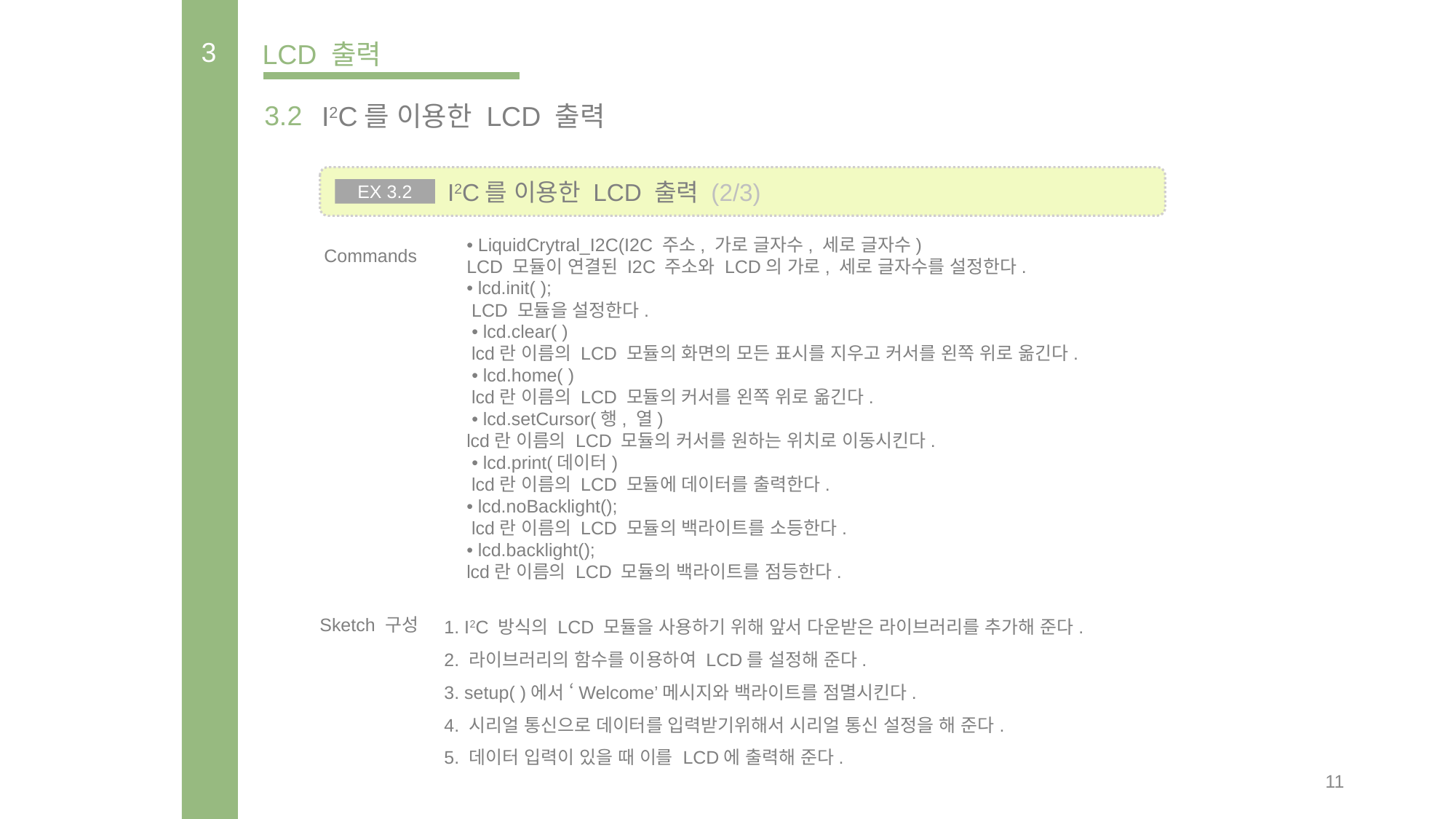

3
LCD 출력
3.2
I2C를 이용한 LCD 출력
                 I2C를 이용한 LCD 출력 (2/3)
EX 3.2
Commands
• LiquidCrytral_I2C(I2C 주소, 가로 글자수, 세로 글자수)
LCD 모듈이 연결된 I2C 주소와 LCD의 가로, 세로 글자수를 설정한다.
• lcd.init( );
 LCD 모듈을 설정한다.
 • lcd.clear( )
 lcd란 이름의 LCD 모듈의 화면의 모든 표시를 지우고 커서를 왼쪽 위로 옮긴다.
 • lcd.home( )
 lcd란 이름의 LCD 모듈의 커서를 왼쪽 위로 옮긴다.
 • lcd.setCursor(행, 열)
lcd란 이름의 LCD 모듈의 커서를 원하는 위치로 이동시킨다.
 • lcd.print(데이터)
 lcd란 이름의 LCD 모듈에 데이터를 출력한다.
• lcd.noBacklight();
 lcd란 이름의 LCD 모듈의 백라이트를 소등한다.
• lcd.backlight();
lcd란 이름의 LCD 모듈의 백라이트를 점등한다.
Sketch 구성
1. I2C 방식의 LCD 모듈을 사용하기 위해 앞서 다운받은 라이브러리를 추가해 준다.
2. 라이브러리의 함수를 이용하여 LCD를 설정해 준다.
3. setup( )에서 ‘Welcome’메시지와 백라이트를 점멸시킨다.
4. 시리얼 통신으로 데이터를 입력받기위해서 시리얼 통신 설정을 해 준다.
5. 데이터 입력이 있을 때 이를 LCD에 출력해 준다.
11